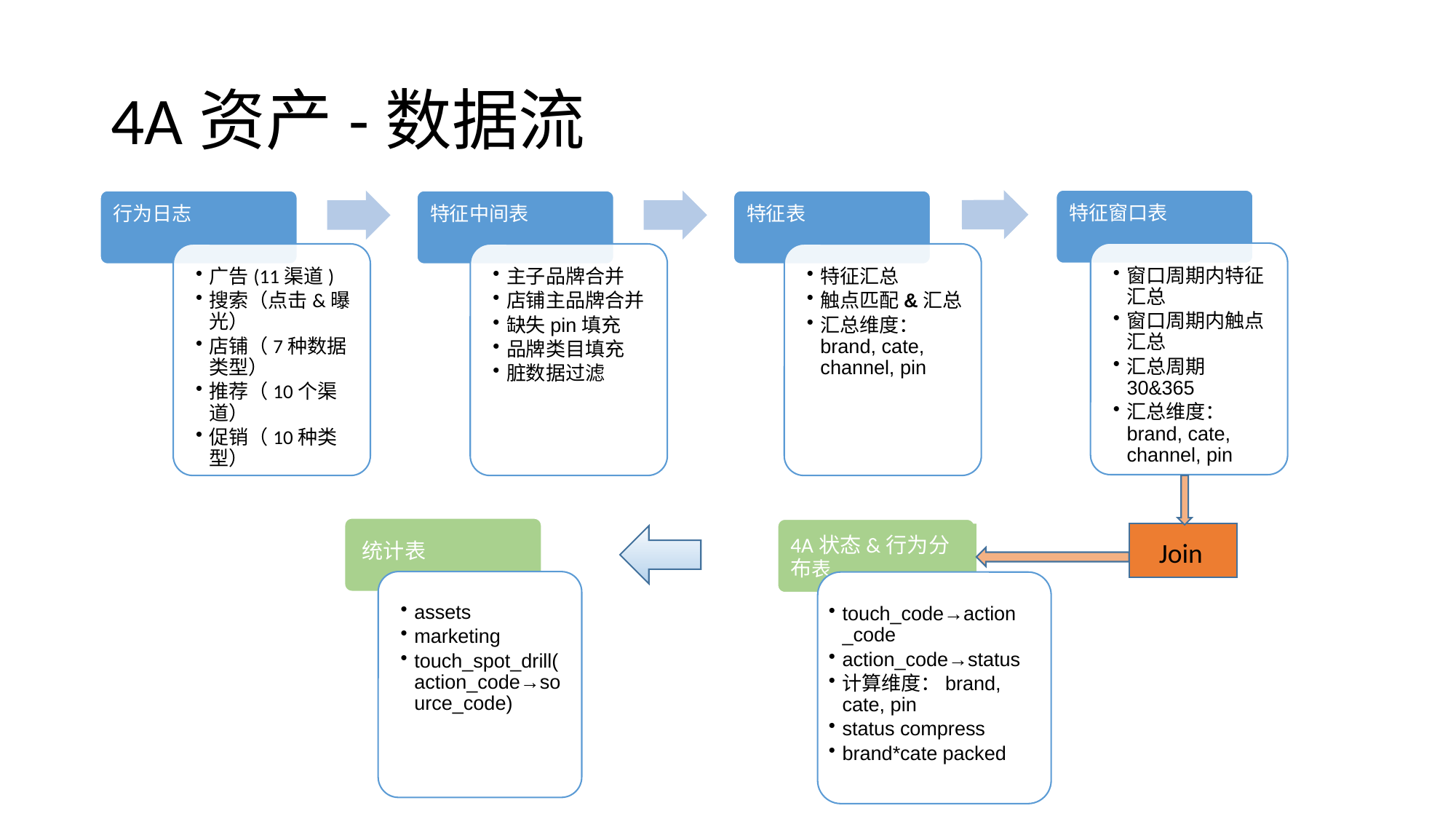

# 4A资产-数据流
行为日志
广告(11渠道)
搜索（点击&曝光）
店铺（7种数据类型）
推荐（10个渠道）
促销（10种类型）

特征中间表
主子品牌合并
店铺主品牌合并
缺失pin填充
品牌类目填充
脏数据过滤

特征表
特征汇总
触点匹配&汇总
汇总维度：brand, cate, channel, pin

特征窗口表
窗口周期内特征汇总
窗口周期内触点汇总
汇总周期30&365
汇总维度：brand, cate, channel, pin

统计表

4A状态&行为分布表

Join

assets
marketing
touch_spot_drill(action_code→source_code)

touch_code→action_code
action_code→status
计算维度：brand, cate, pin
status compress
brand*cate packed